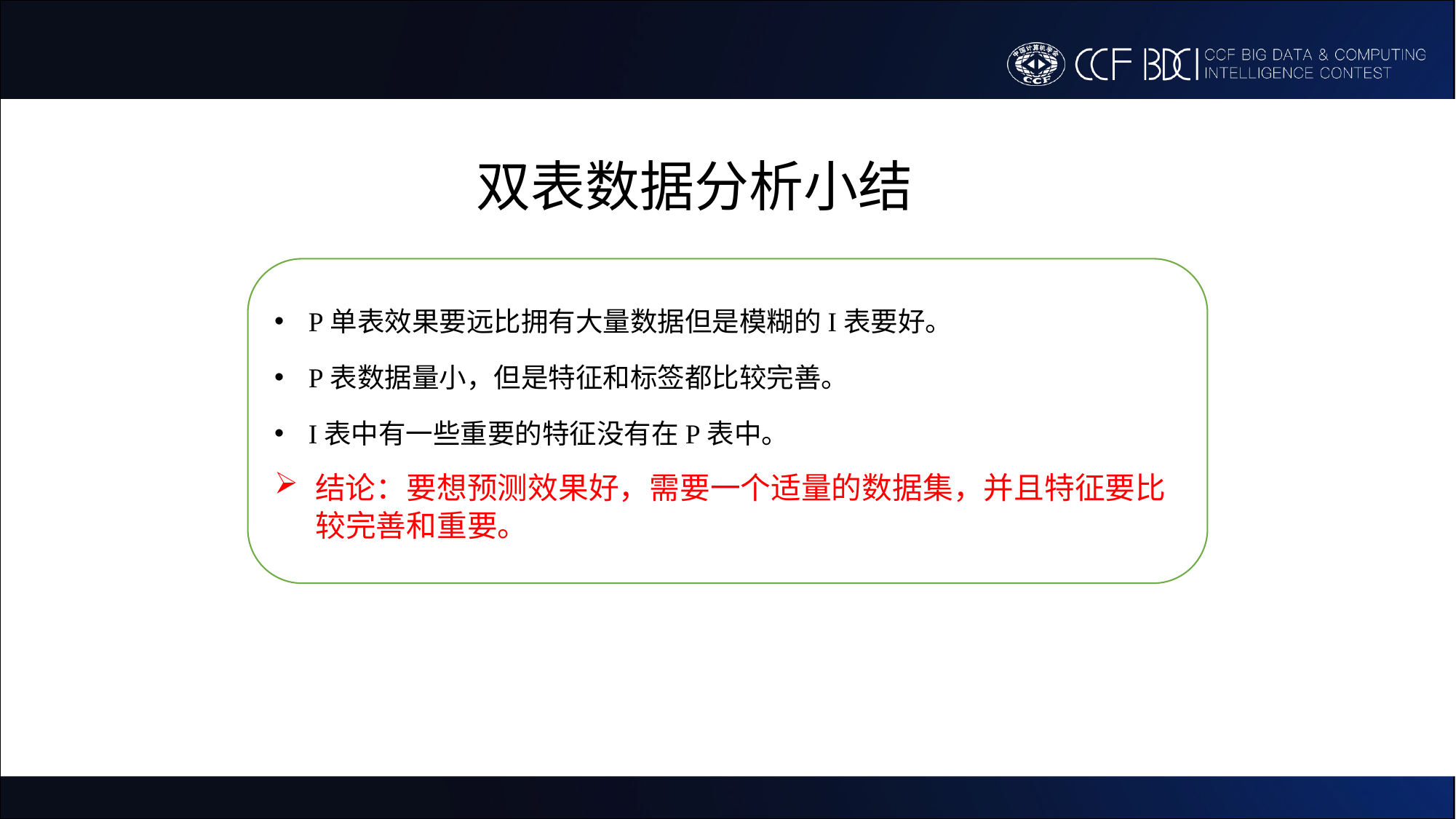

双表数据分析小结
P单表效果要远比拥有大量数据但是模糊的I表要好。
P表数据量小，但是特征和标签都比较完善。
I表中有一些重要的特征没有在P表中。
结论：要想预测效果好，需要一个适量的数据集，并且特征要比较完善和重要。